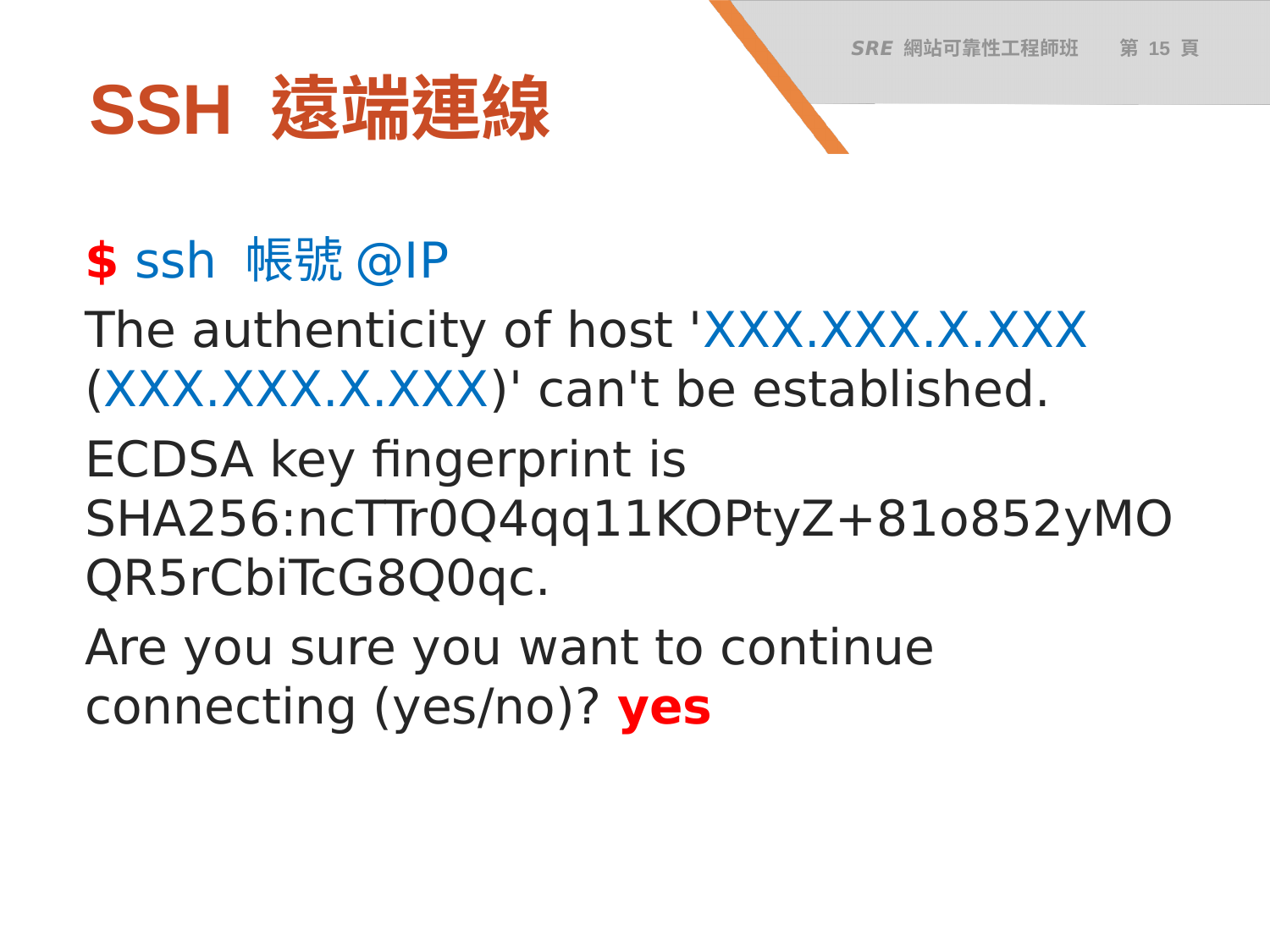

SRE 網站可靠性工程師班
第 15 頁
# SSH 遠端連線
$ ssh 帳號@IP
The authenticity of host 'XXX.XXX.X.XXX (XXX.XXX.X.XXX)' can't be established.
ECDSA key fingerprint is SHA256:ncTTr0Q4qq11KOPtyZ+81o852yMOQR5rCbiTcG8Q0qc.
Are you sure you want to continue connecting (yes/no)? yes